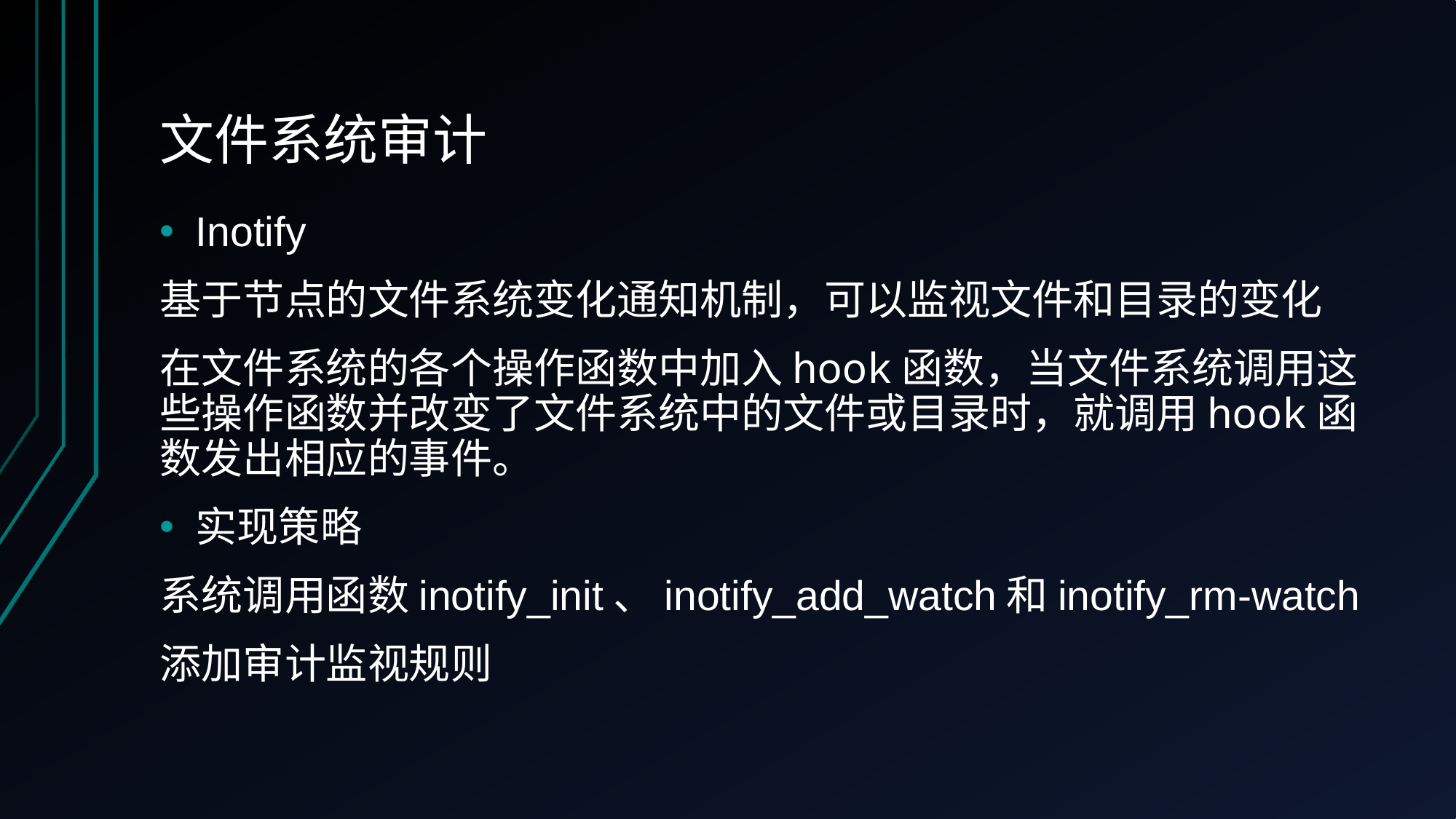

# 文件系统审计
Inotify
基于节点的文件系统变化通知机制，可以监视文件和目录的变化
在文件系统的各个操作函数中加入hook函数，当文件系统调用这些操作函数并改变了文件系统中的文件或目录时，就调用hook函数发出相应的事件。
实现策略
系统调用函数inotify_init、inotify_add_watch和inotify_rm-watch
添加审计监视规则